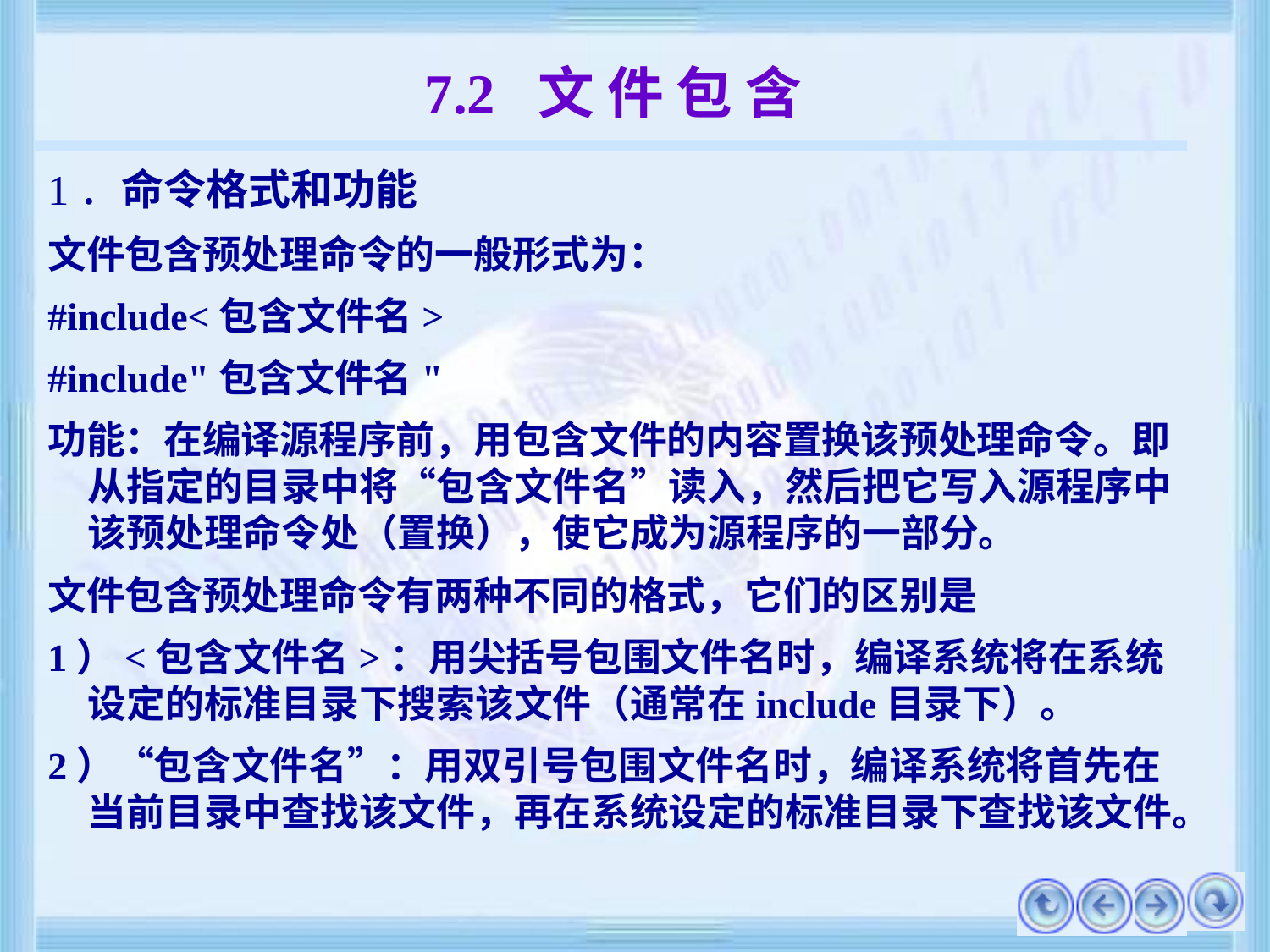

# 7.2  文 件 包 含
1．命令格式和功能
文件包含预处理命令的一般形式为：
#include<包含文件名>
#include"包含文件名"
功能：在编译源程序前，用包含文件的内容置换该预处理命令。即从指定的目录中将“包含文件名”读入，然后把它写入源程序中该预处理命令处（置换），使它成为源程序的一部分。
文件包含预处理命令有两种不同的格式，它们的区别是
1）<包含文件名>：用尖括号包围文件名时，编译系统将在系统设定的标准目录下搜索该文件（通常在include目录下）。
2）“包含文件名”：用双引号包围文件名时，编译系统将首先在当前目录中查找该文件，再在系统设定的标准目录下查找该文件。